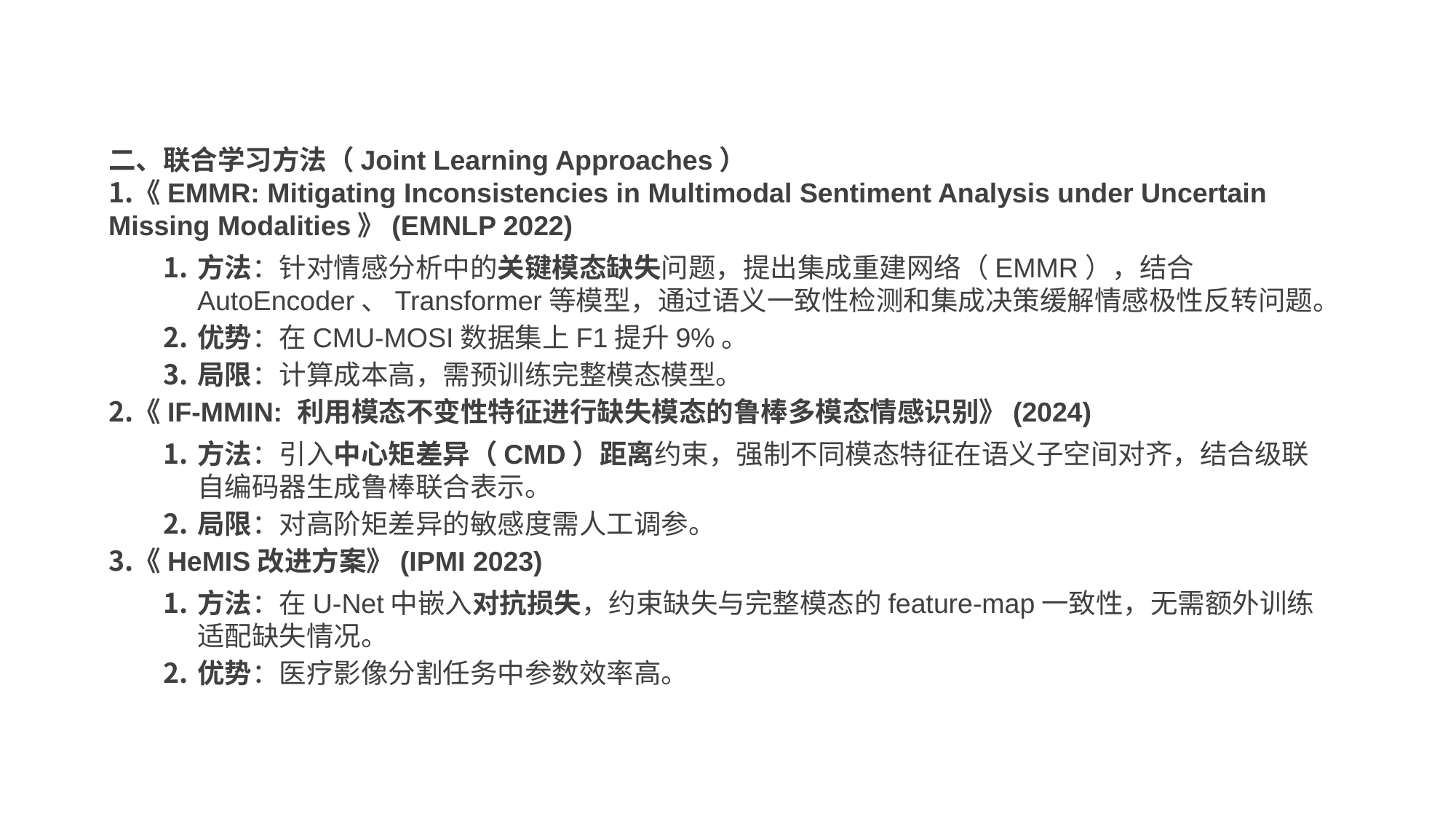

二、联合学习方法（Joint Learning Approaches）
《EMMR: Mitigating Inconsistencies in Multimodal Sentiment Analysis under Uncertain Missing Modalities》(EMNLP 2022)
方法：针对情感分析中的关键模态缺失问题，提出集成重建网络（EMMR），结合AutoEncoder、Transformer等模型，通过语义一致性检测和集成决策缓解情感极性反转问题。
优势：在CMU-MOSI数据集上F1提升9%。
局限：计算成本高，需预训练完整模态模型。
《IF-MMIN: 利用模态不变性特征进行缺失模态的鲁棒多模态情感识别》(2024)
方法：引入中心矩差异（CMD）距离约束，强制不同模态特征在语义子空间对齐，结合级联自编码器生成鲁棒联合表示。
局限：对高阶矩差异的敏感度需人工调参。
《HeMIS改进方案》(IPMI 2023)
方法：在U-Net中嵌入对抗损失，约束缺失与完整模态的feature-map一致性，无需额外训练适配缺失情况。
优势：医疗影像分割任务中参数效率高。